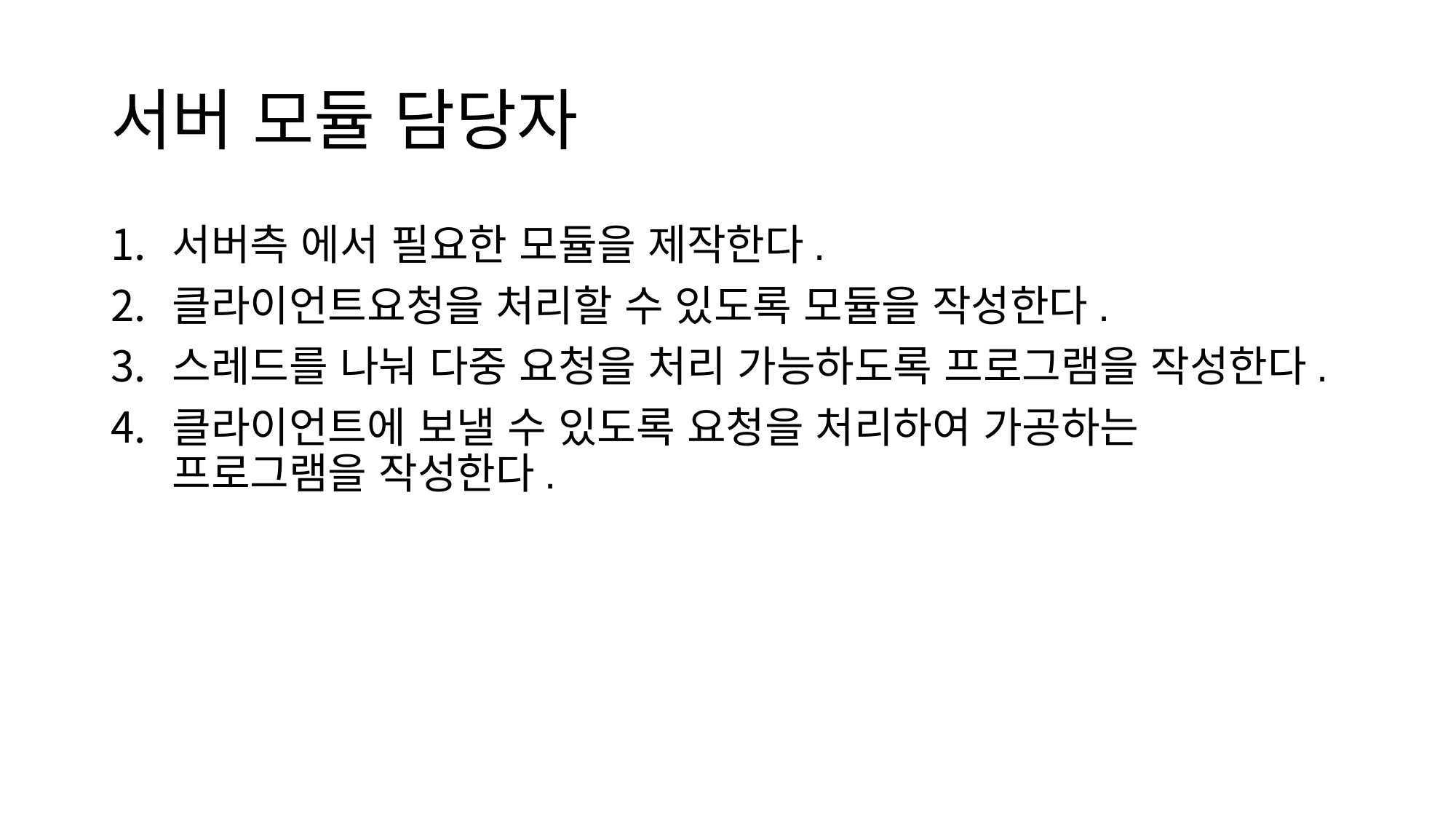

# 서버 모듈 담당자
서버측 에서 필요한 모듈을 제작한다.
클라이언트요청을 처리할 수 있도록 모듈을 작성한다.
스레드를 나눠 다중 요청을 처리 가능하도록 프로그램을 작성한다.
클라이언트에 보낼 수 있도록 요청을 처리하여 가공하는 프로그램을 작성한다.